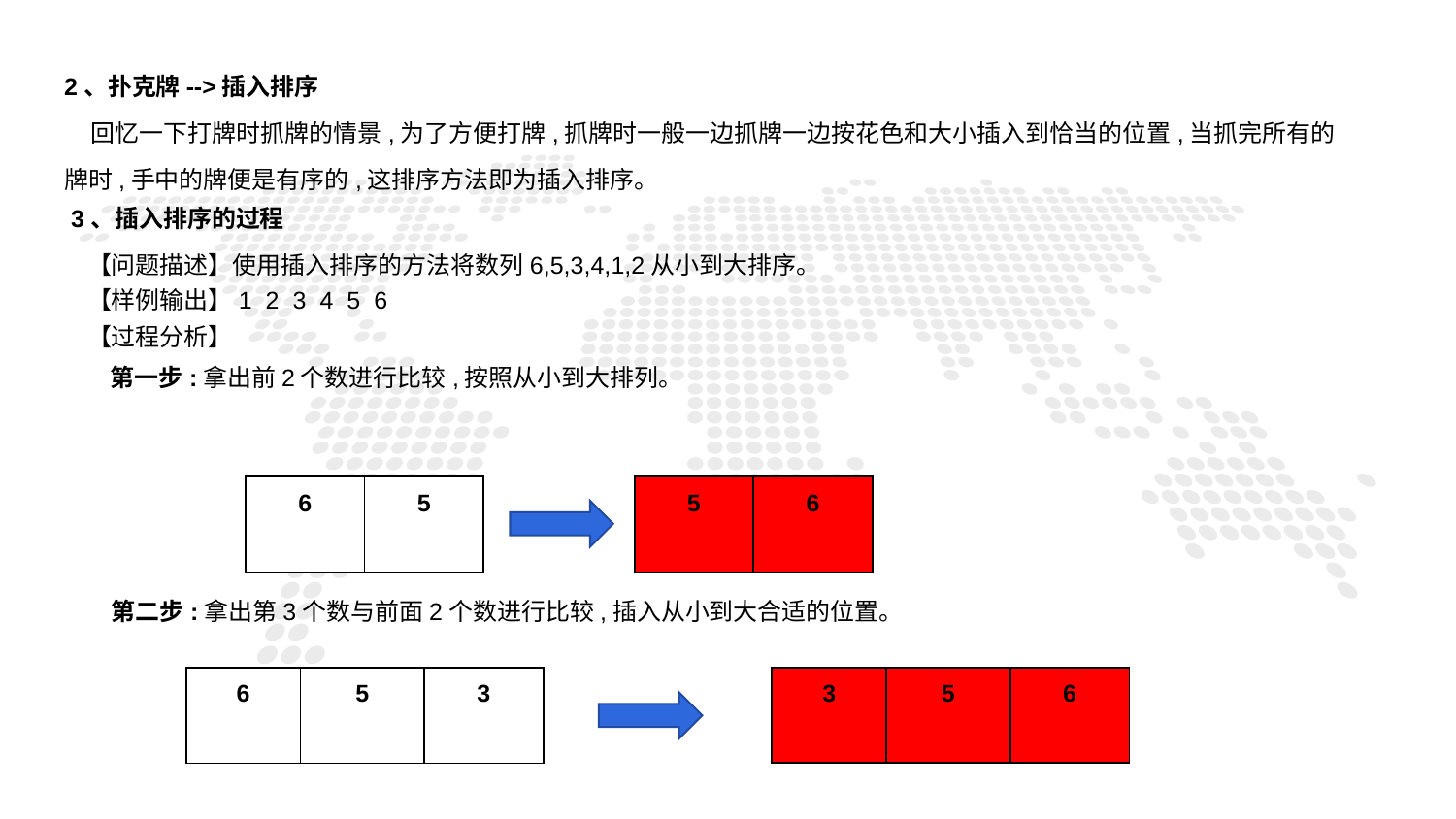

2、扑克牌-->插入排序
    回忆一下打牌时抓牌的情景,为了方便打牌,抓牌时一般一边抓牌一边按花色和大小插入到恰当的位置,当抓完所有的牌时,手中的牌便是有序的,这排序方法即为插入排序。
 3、插入排序的过程
【问题描述】使用插入排序的方法将数列6,5,3,4,1,2从小到大排序。
【样例输出】1  2  3  4  5  6
【过程分析】
第一步:拿出前2个数进行比较,按照从小到大排列。
| 6 | 5 |
| --- | --- |
| 5 | 6 |
| --- | --- |

第二步:拿出第3个数与前面2个数进行比较,插入从小到大合适的位置。
| 3 | 5 | 6 |
| --- | --- | --- |
| 6 | 5 | 3 |
| --- | --- | --- |